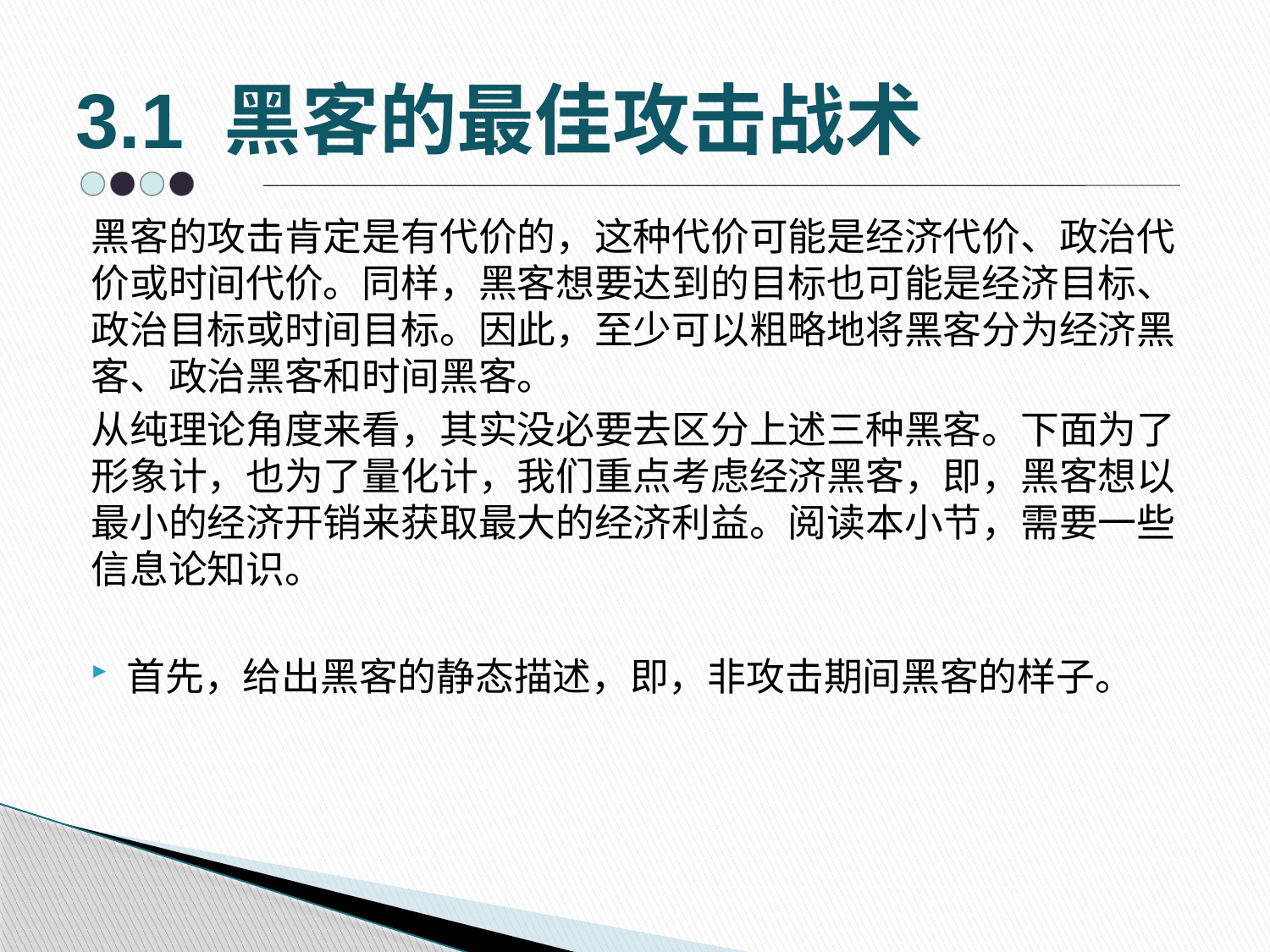

# 3.1 黑客的最佳攻击战术

黑客的攻击肯定是有代价的，这种代价可能是经济代价、政治代价或时间代价。同样，黑客想要达到的目标也可能是经济目标、政治目标或时间目标。因此，至少可以粗略地将黑客分为经济黑客、政治黑客和时间黑客。
从纯理论角度来看，其实没必要去区分上述三种黑客。下面为了形象计，也为了量化计，我们重点考虑经济黑客，即，黑客想以最小的经济开销来获取最大的经济利益。阅读本小节，需要一些信息论知识。

首先，给出黑客的静态描述，即，非攻击期间黑客的样子。